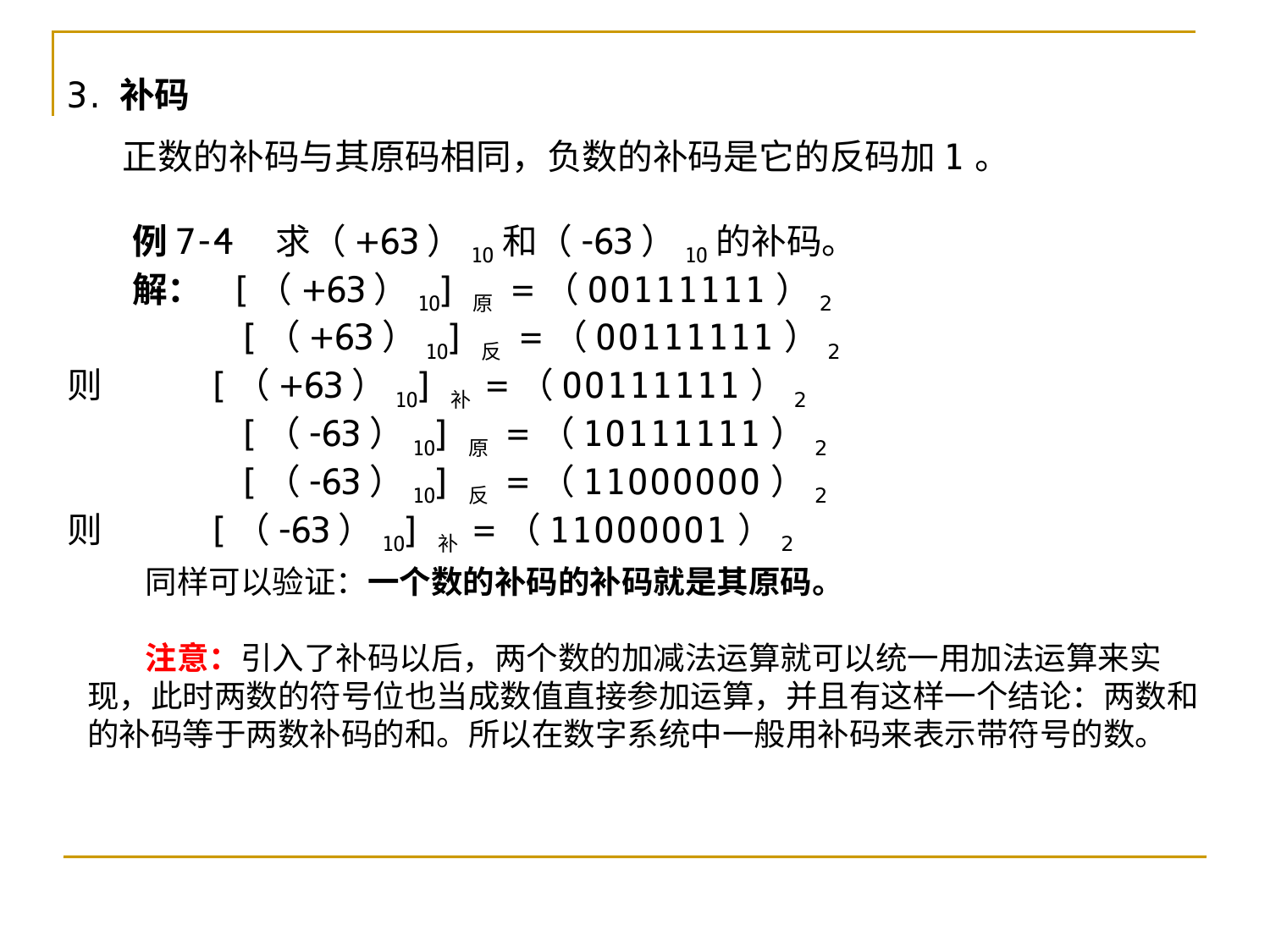

3. 补码
      正数的补码与其原码相同，负数的补码是它的反码加1。

       例7-4   求（+63）10和（-63）10的补码。
       解：   [（+63）10] 原 =（00111111）2
                [（+63）10] 反 =（00111111）2
则             [（+63）10] 补 =（00111111）2
                [（-63）10] 原 =（10111111）2
                [（-63）10] 反 =（11000000）2
则             [（-63）10] 补 =（11000001）2
       同样可以验证：一个数的补码的补码就是其原码。

       注意：引入了补码以后，两个数的加减法运算就可以统一用加法运算来实现，此时两数的符号位也当成数值直接参加运算，并且有这样一个结论：两数和的补码等于两数补码的和。所以在数字系统中一般用补码来表示带符号的数。